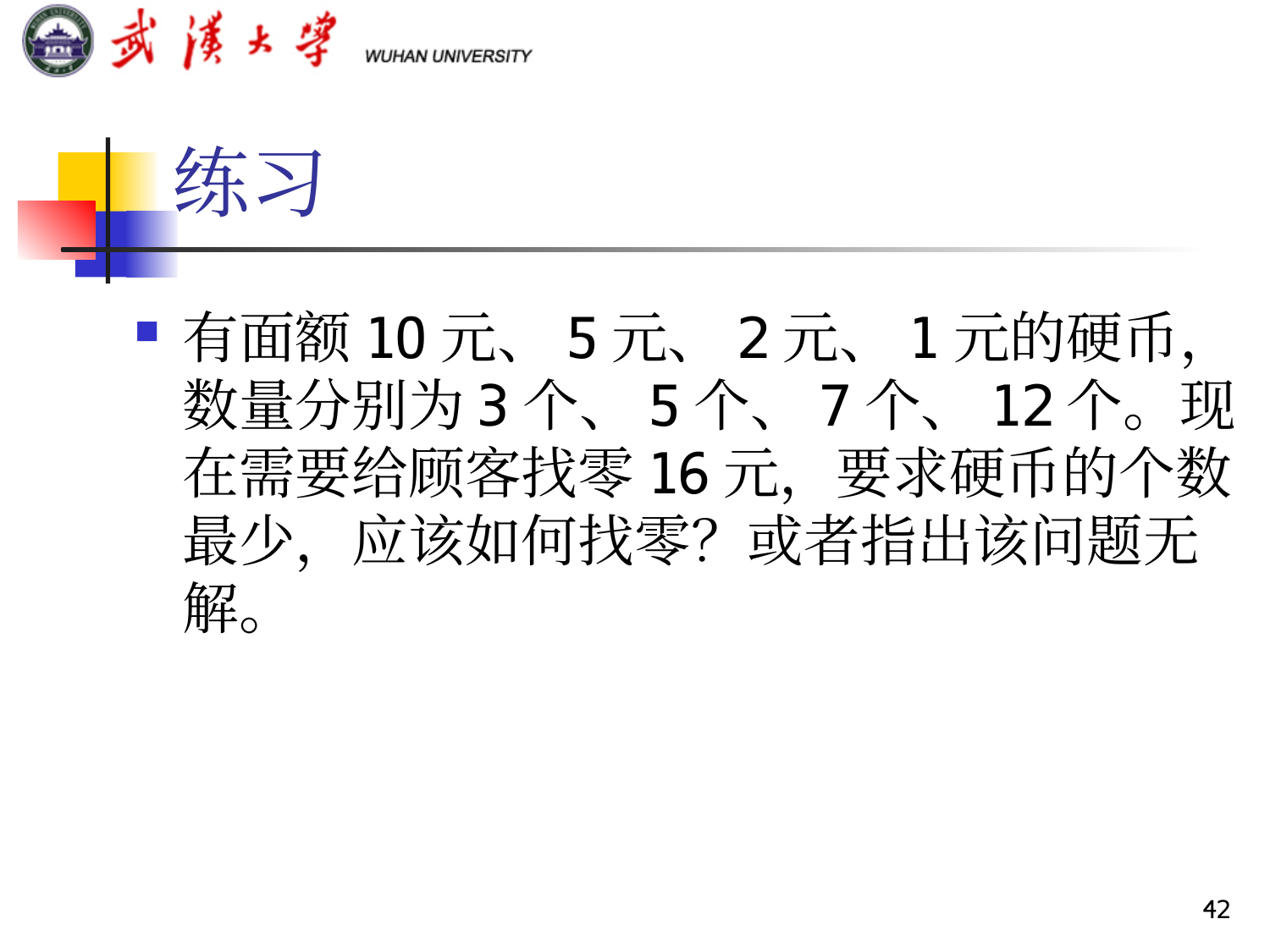

# 练习
有面额10元、5元、2元、1元的硬币，数量分别为3个、5个、7个、12个。现在需要给顾客找零16元，要求硬币的个数最少，应该如何找零？或者指出该问题无解。

42